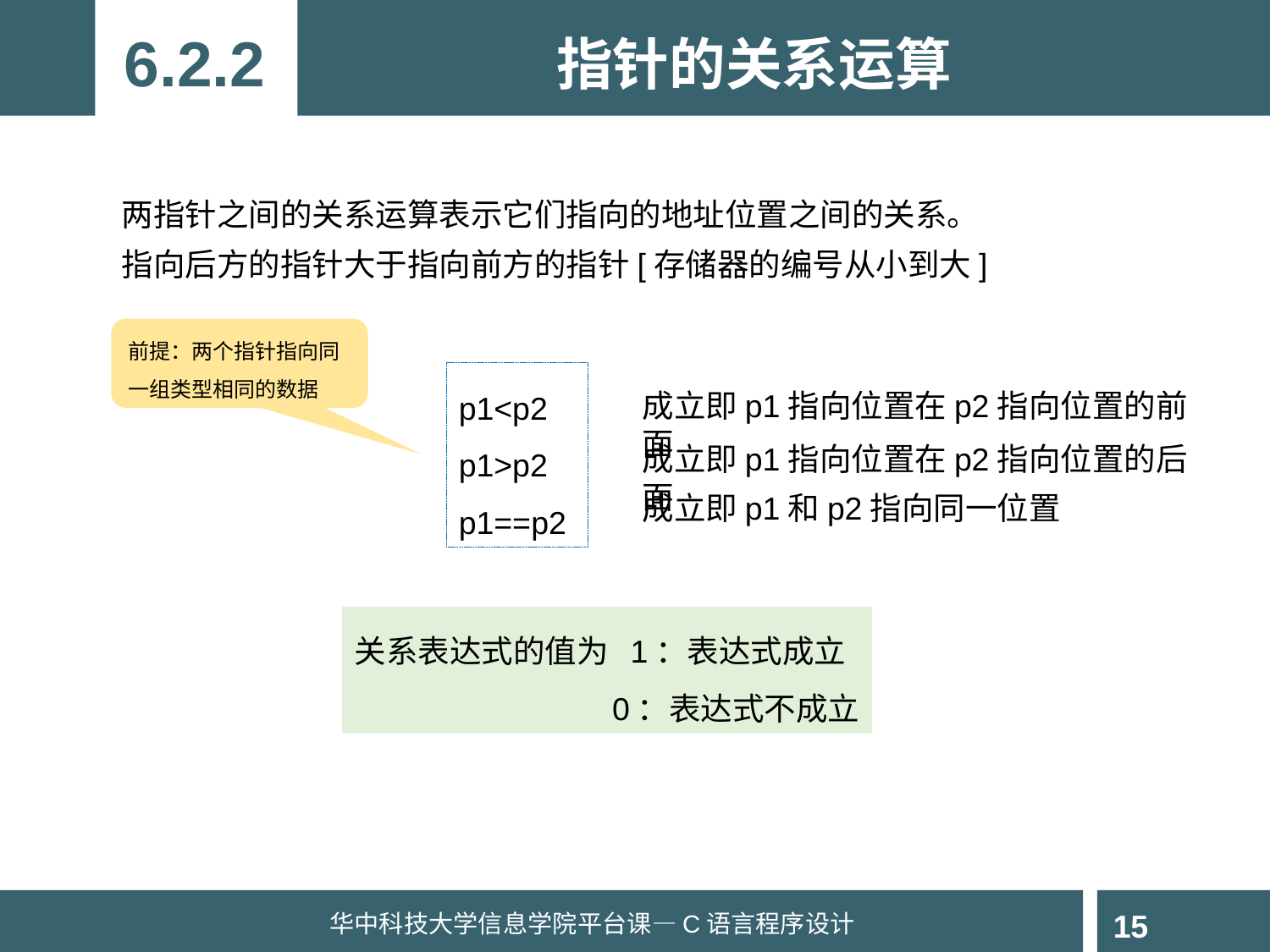

6.2.2
指针的关系运算
两指针之间的关系运算表示它们指向的地址位置之间的关系。
指向后方的指针大于指向前方的指针[存储器的编号从小到大]
前提：两个指针指向同一组类型相同的数据
p1<p2
p1>p2
p1==p2
成立即p1指向位置在p2指向位置的前面
成立即p1指向位置在p2指向位置的后面
成立即p1和p2指向同一位置
关系表达式的值为  1：表达式成立
                             0：表达式不成立